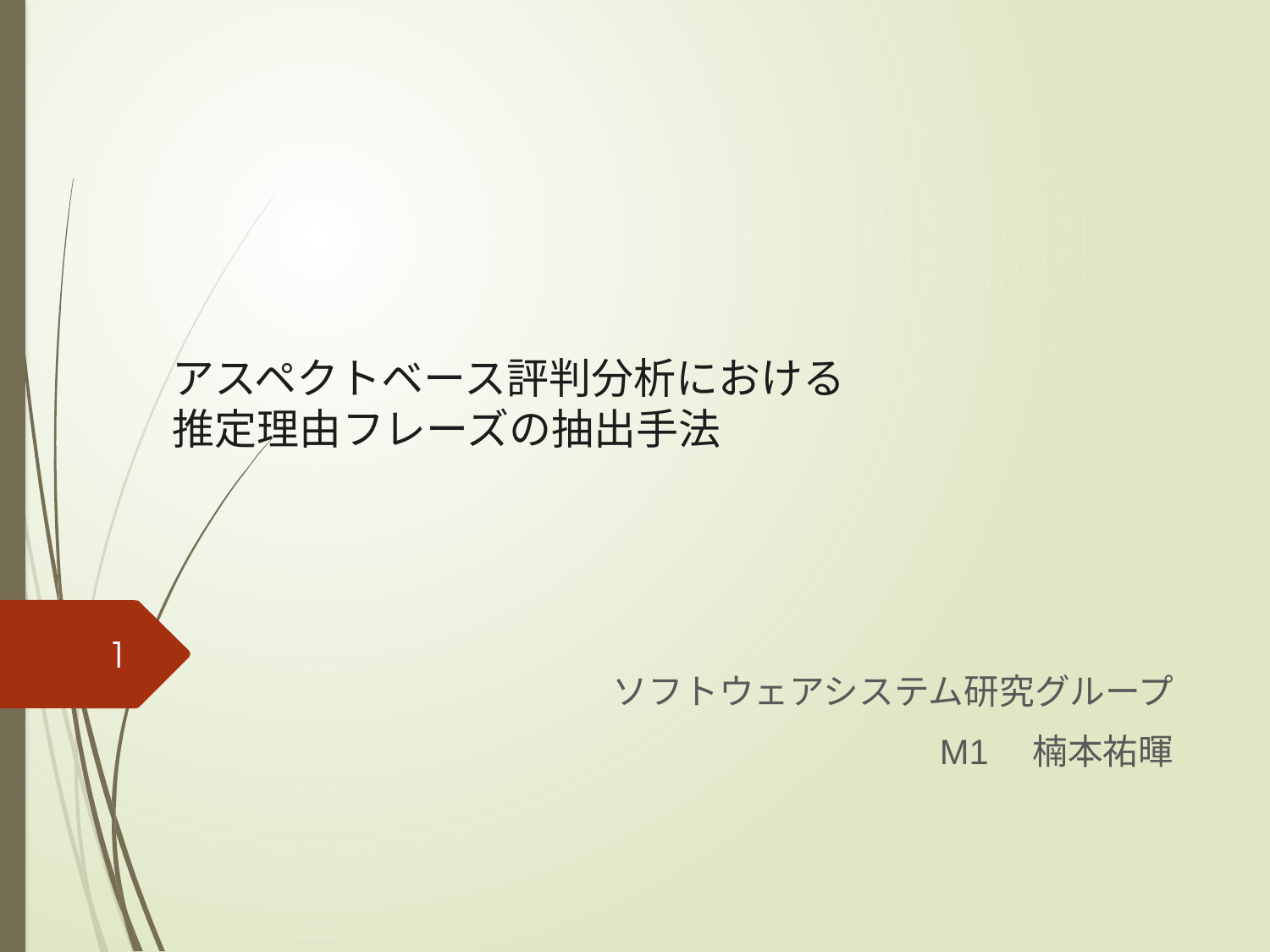

# アスペクトベース評判分析における 推定理由フレーズの抽出手法
1
ソフトウェアシステム研究グループ
M1　楠本祐暉